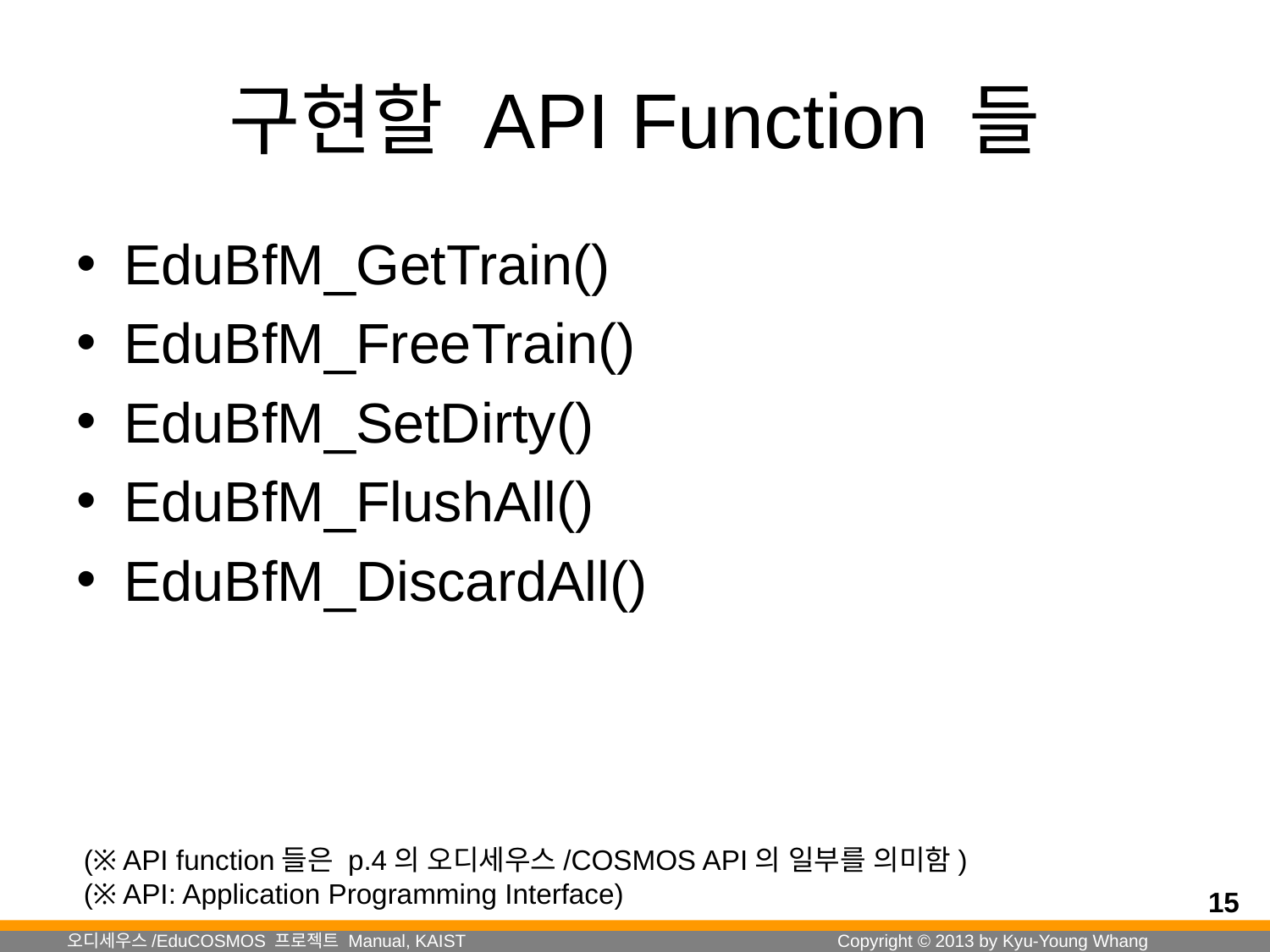

# 구현할 API Function 들
EduBfM_GetTrain()
EduBfM_FreeTrain()
EduBfM_SetDirty()
EduBfM_FlushAll()
EduBfM_DiscardAll()
(※ API function들은 p.4의 오디세우스/COSMOS API의 일부를 의미함)
(※ API: Application Programming Interface)